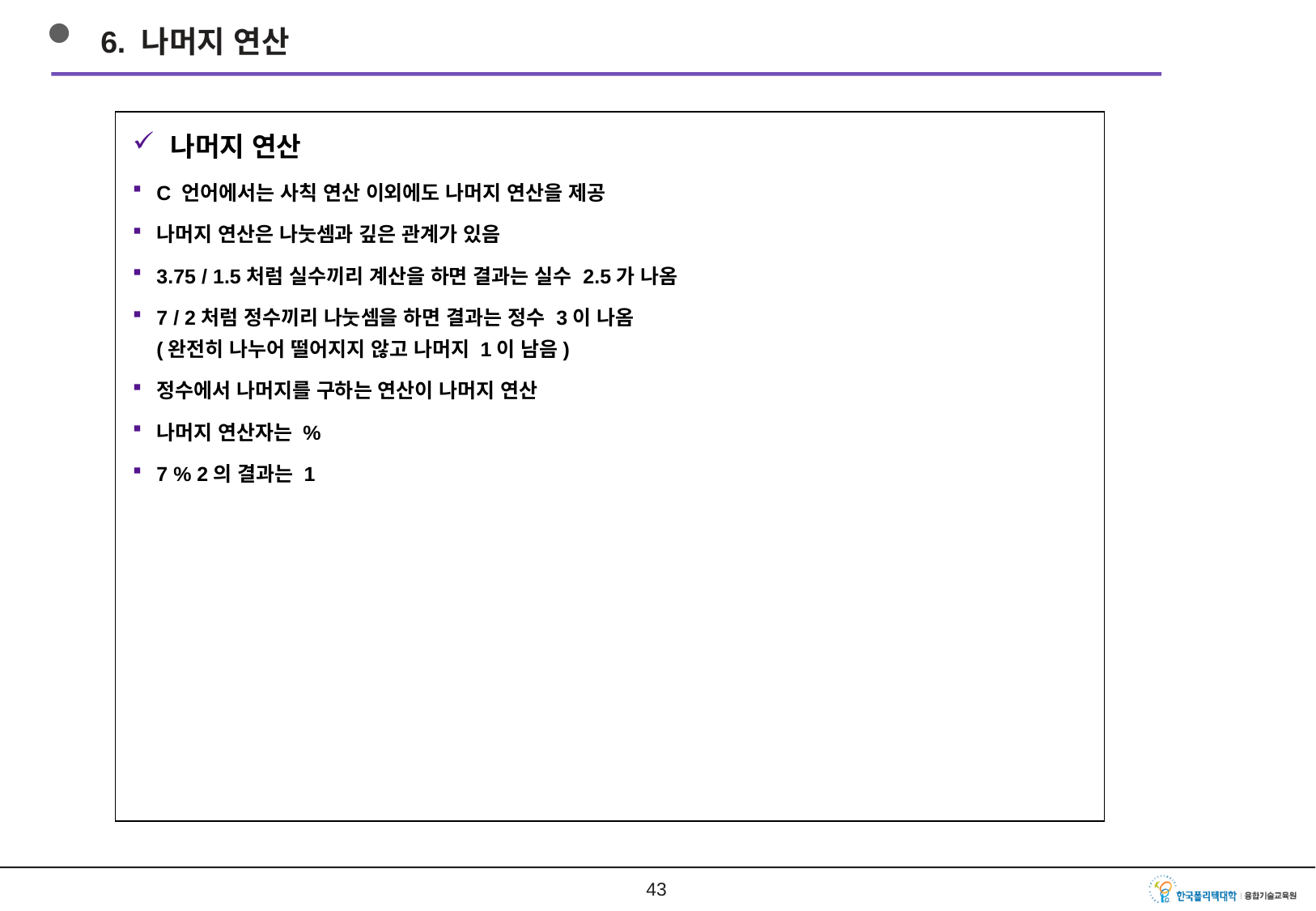

6. 나머지 연산
나머지 연산
C 언어에서는 사칙 연산 이외에도 나머지 연산을 제공
나머지 연산은 나눗셈과 깊은 관계가 있음
3.75 / 1.5처럼 실수끼리 계산을 하면 결과는 실수 2.5가 나옴
7 / 2처럼 정수끼리 나눗셈을 하면 결과는 정수 3이 나옴
(완전히 나누어 떨어지지 않고 나머지 1이 남음)
정수에서 나머지를 구하는 연산이 나머지 연산
나머지 연산자는 %
7 % 2의 결과는 1
43